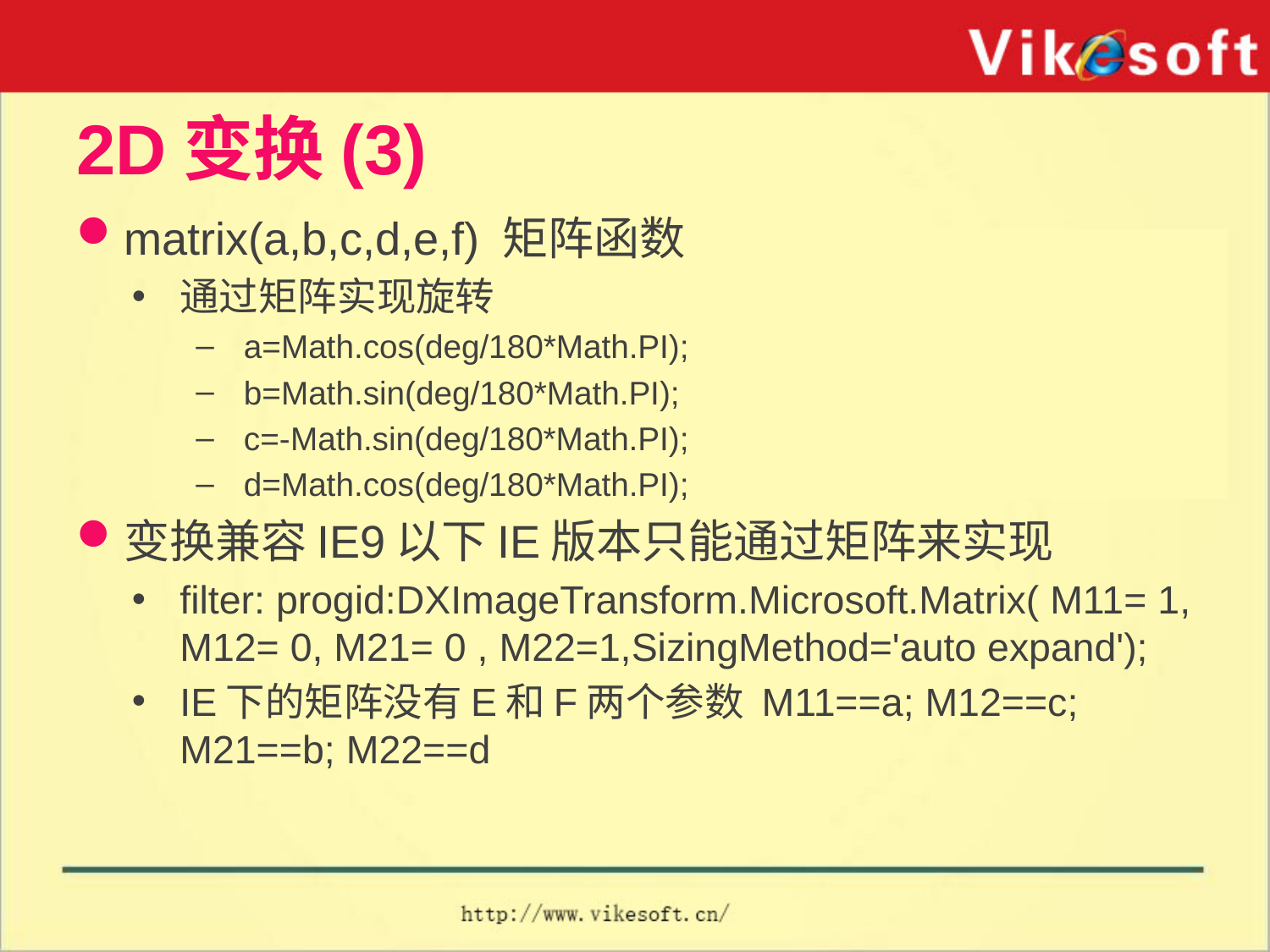

# 2D变换(3)

matrix(a,b,c,d,e,f) 矩阵函数
通过矩阵实现旋转
a=Math.cos(deg/180*Math.PI);
b=Math.sin(deg/180*Math.PI);
c=-Math.sin(deg/180*Math.PI);
d=Math.cos(deg/180*Math.PI);
变换兼容IE9以下IE版本只能通过矩阵来实现
filter: progid:DXImageTransform.Microsoft.Matrix( M11= 1, M12= 0, M21= 0 , M22=1,SizingMethod='auto expand');
IE下的矩阵没有E和F两个参数 M11==a; M12==c; M21==b; M22==d